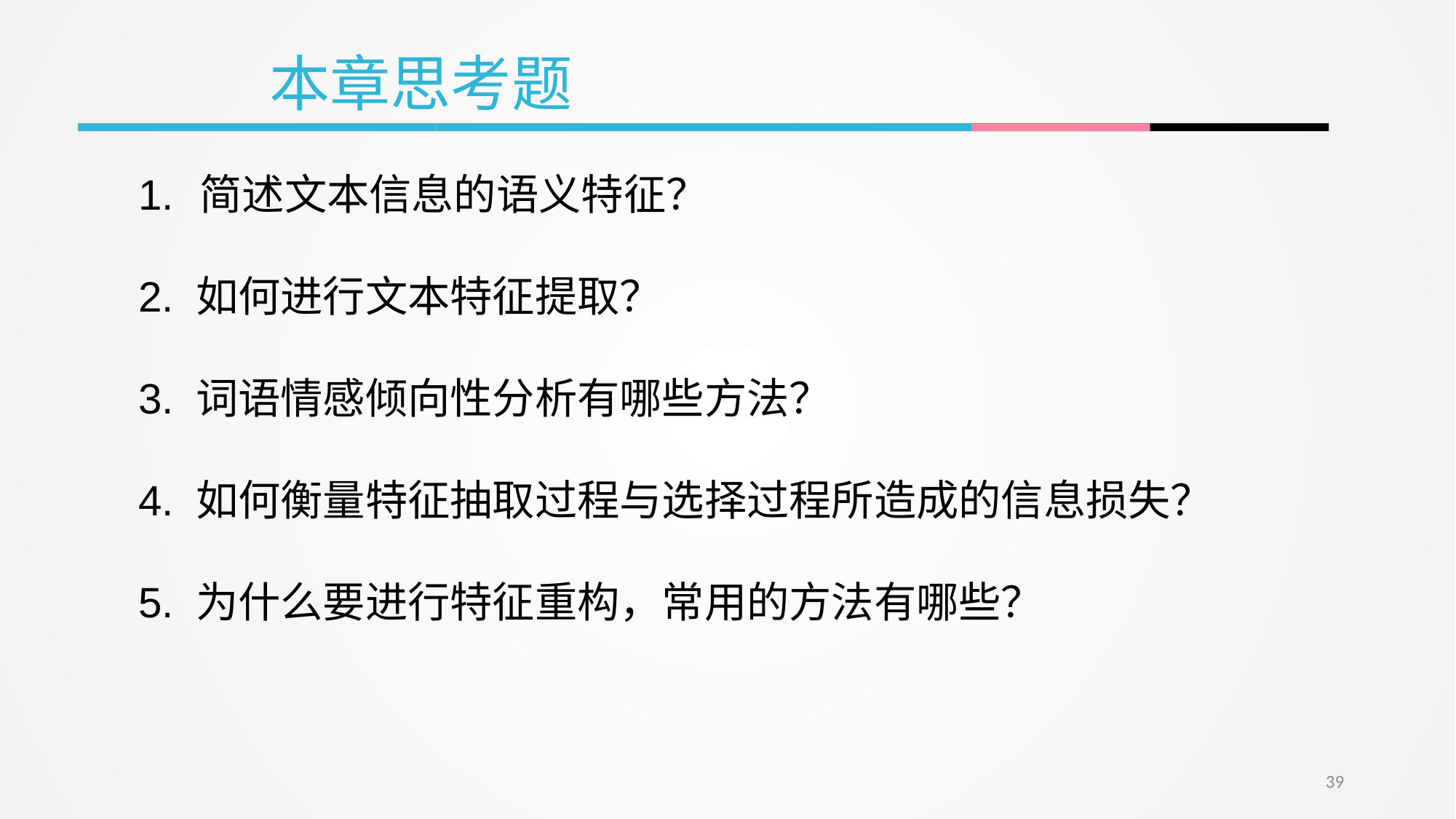

本章思考题

简述文本信息的语义特征？

2. 如何进行文本特征提取？

3. 词语情感倾向性分析有哪些方法？

4. 如何衡量特征抽取过程与选择过程所造成的信息损失？

5. 为什么要进行特征重构，常用的方法有哪些？
39